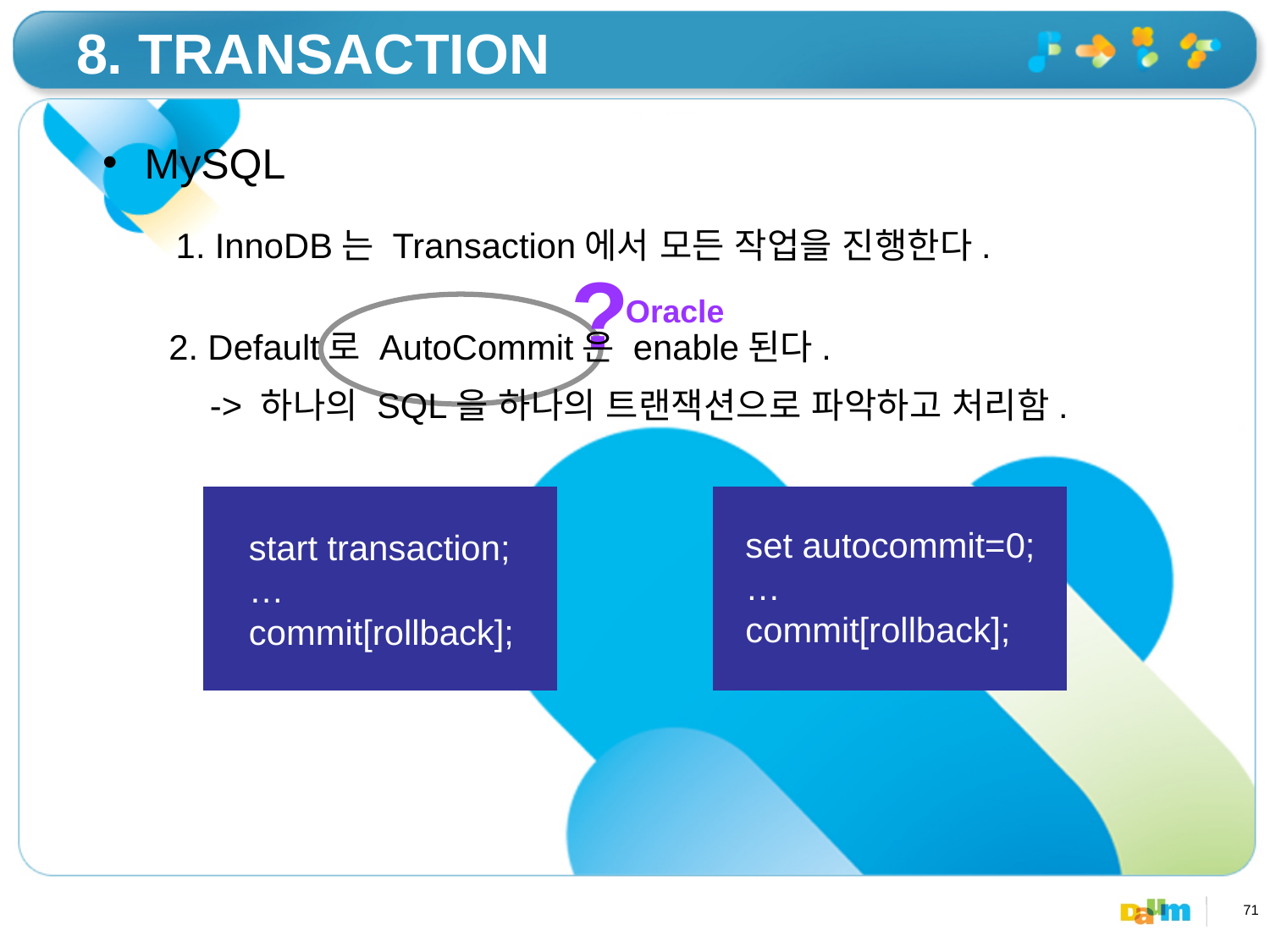

# 8. TRANSACTION
 MySQL
1. InnoDB는 Transaction에서 모든 작업을 진행한다.
?
Oracle

2. Default로 AutoCommit은 enable된다.
-> 하나의 SQL을 하나의 트랜잭션으로 파악하고 처리함.

start transaction;
…
commit[rollback];

set autocommit=0;
…
commit[rollback];